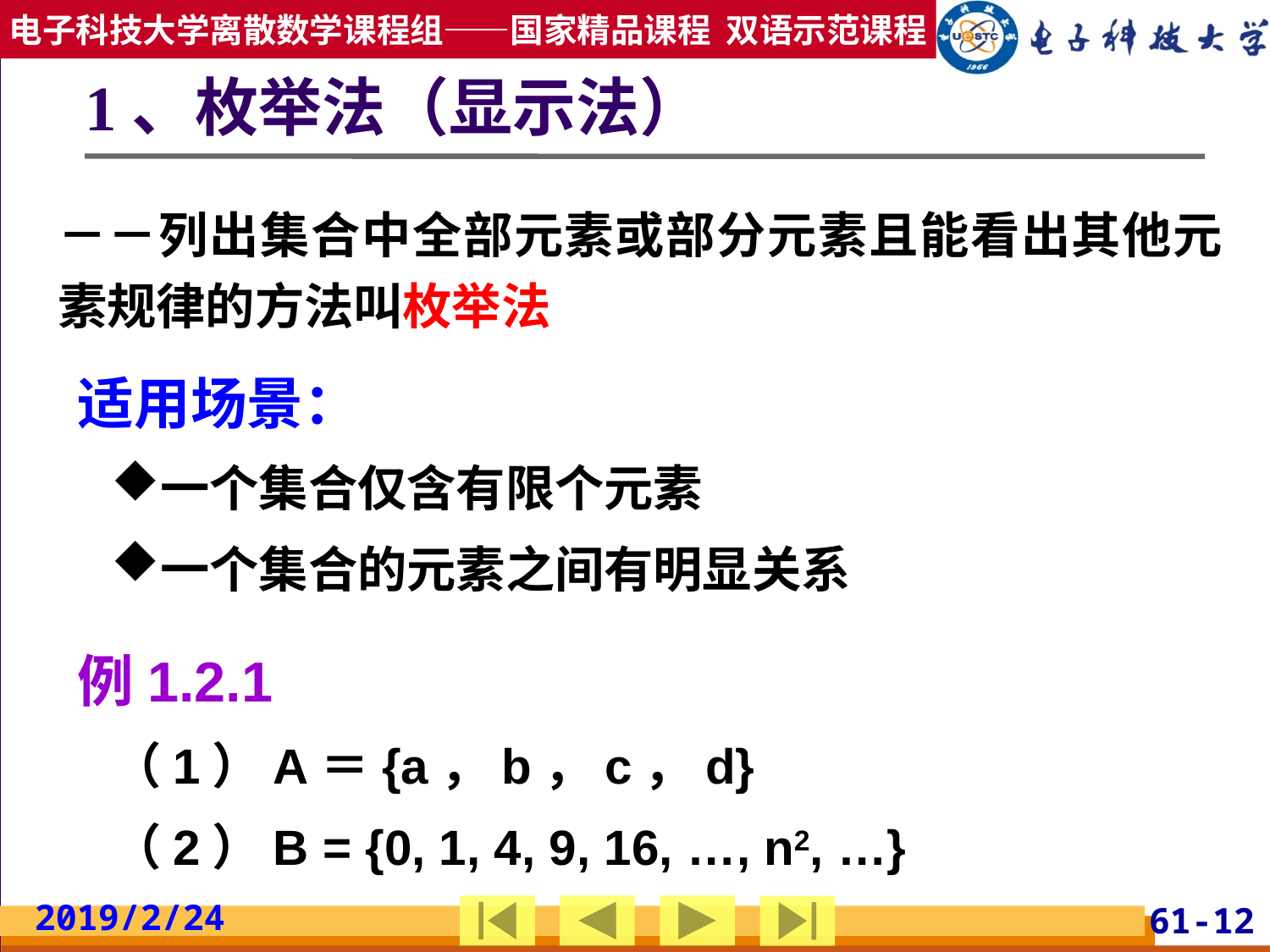

# 1、枚举法（显示法）
－－列出集合中全部元素或部分元素且能看出其他元素规律的方法叫枚举法
适用场景：
一个集合仅含有限个元素
一个集合的元素之间有明显关系
例1.2.1
  （1）A＝{a，b，c，d}
  （2）B = {0, 1, 4, 9, 16, …, n2, …}
2019/2/24